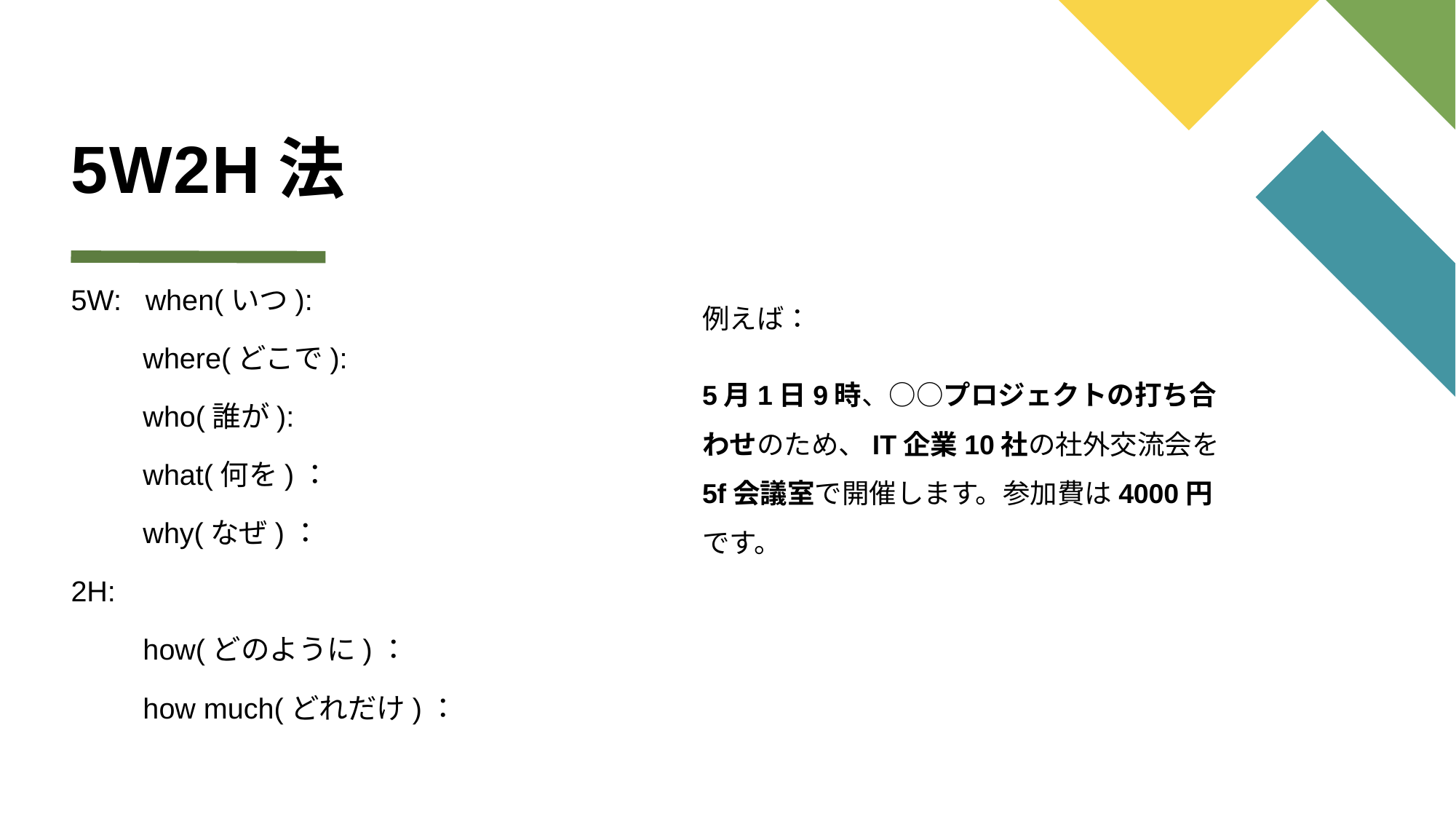

# 5W2H法
例えば：
5月1日9時、○○プロジェクトの打ち合わせのため、IT企業10社の社外交流会を5f会議室で開催します。参加費は4000円です。

5W:   when(いつ):
         where(どこで):
         who(誰が):
         what(何を)：
         why(なぜ)：
2H:
         how(どのように)：
         how much(どれだけ)：